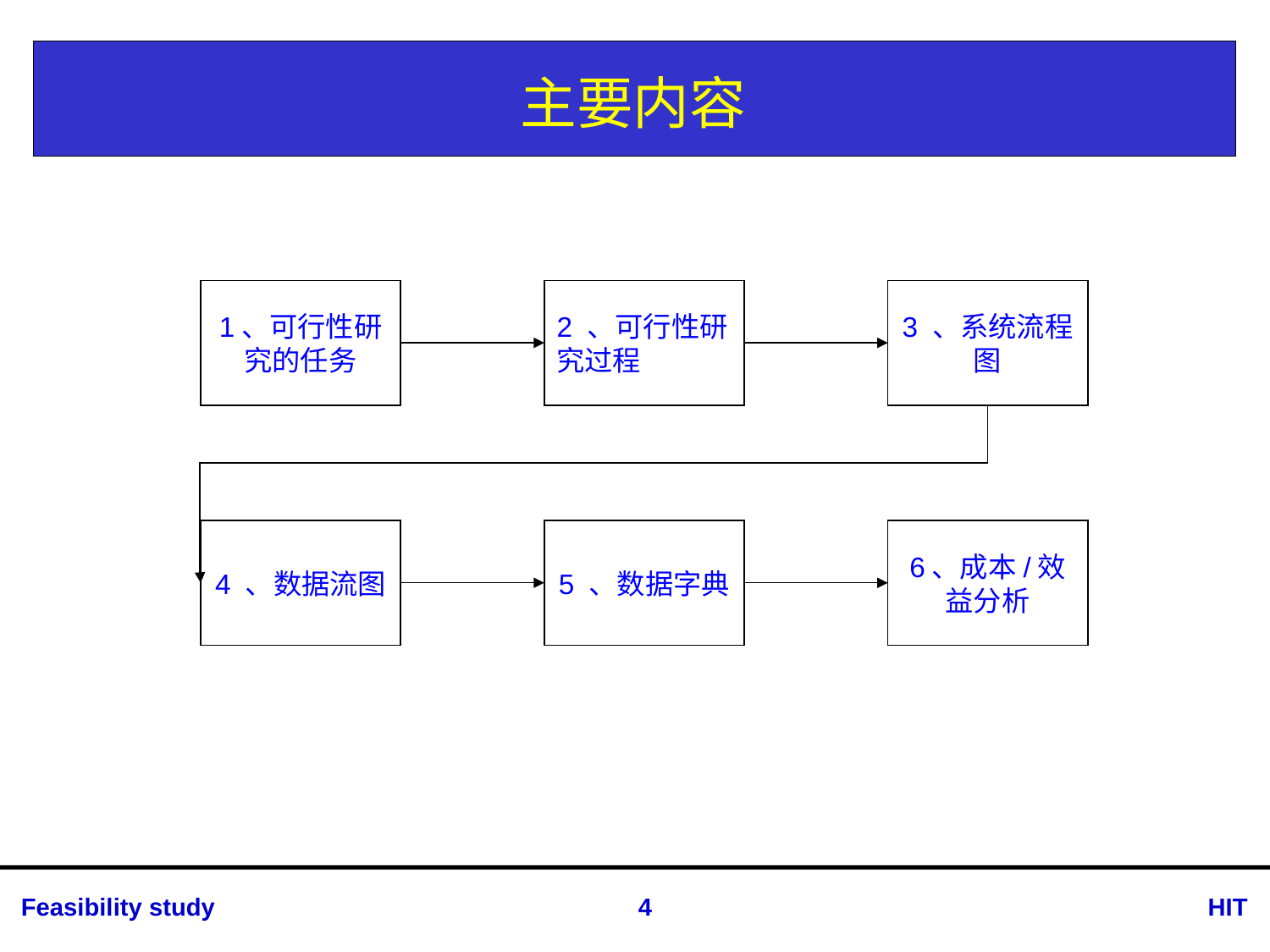

# 主要内容
2 、可行性研究过程
3 、系统流程图
1、可行性研究的任务
4 、数据流图
5 、数据字典
6、成本/效益分析